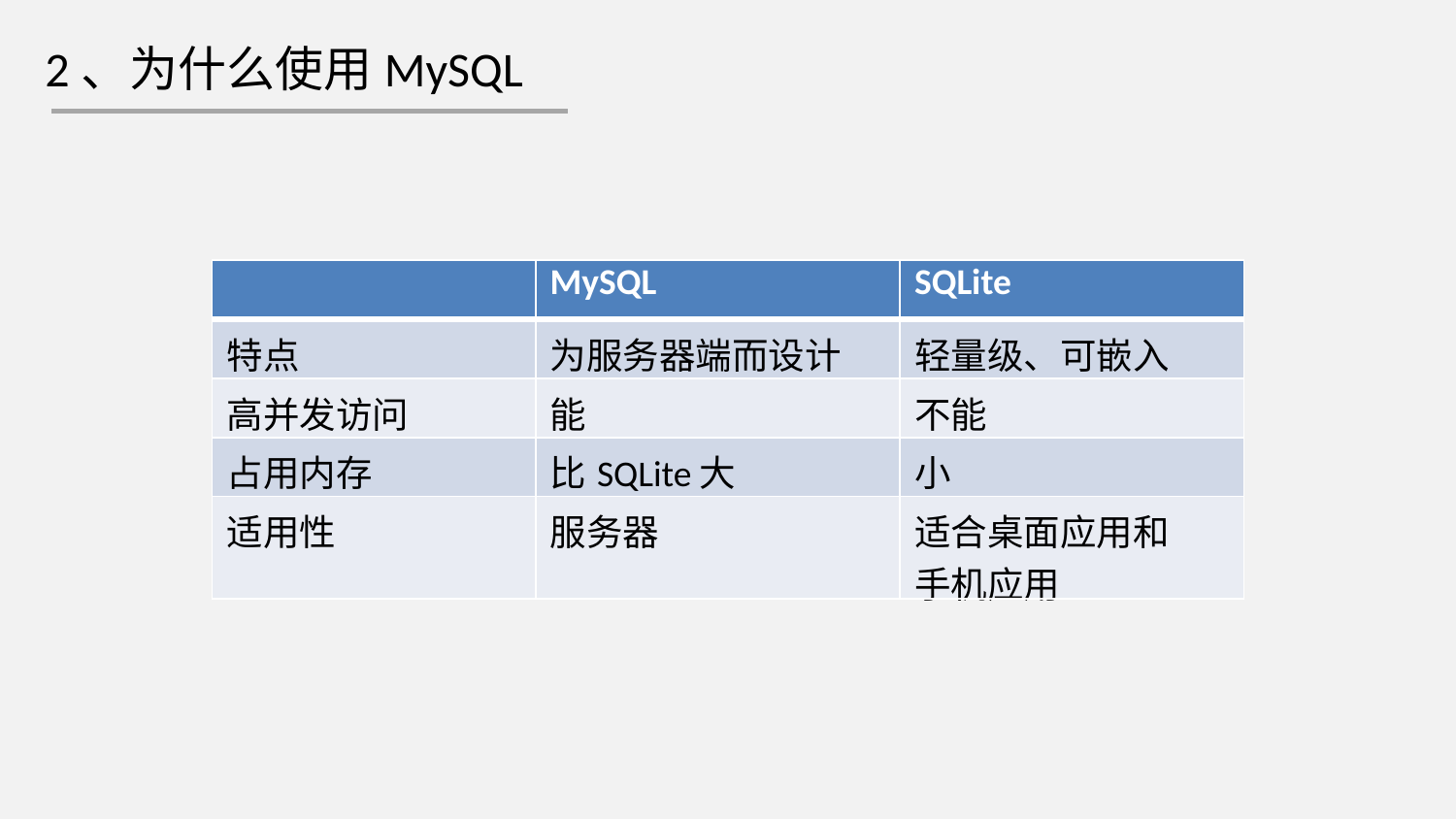

2、为什么使用MySQL
|  | MySQL | SQLite |
| --- | --- | --- |
| 特点 | 为服务器端而设计 | 轻量级、可嵌入 |
| 高并发访问 | 能 | 不能 |
| 占用内存 | 比SQLite大 | 小 |
| 适用性 | 服务器 | 适合桌面应用和 手机应用 |